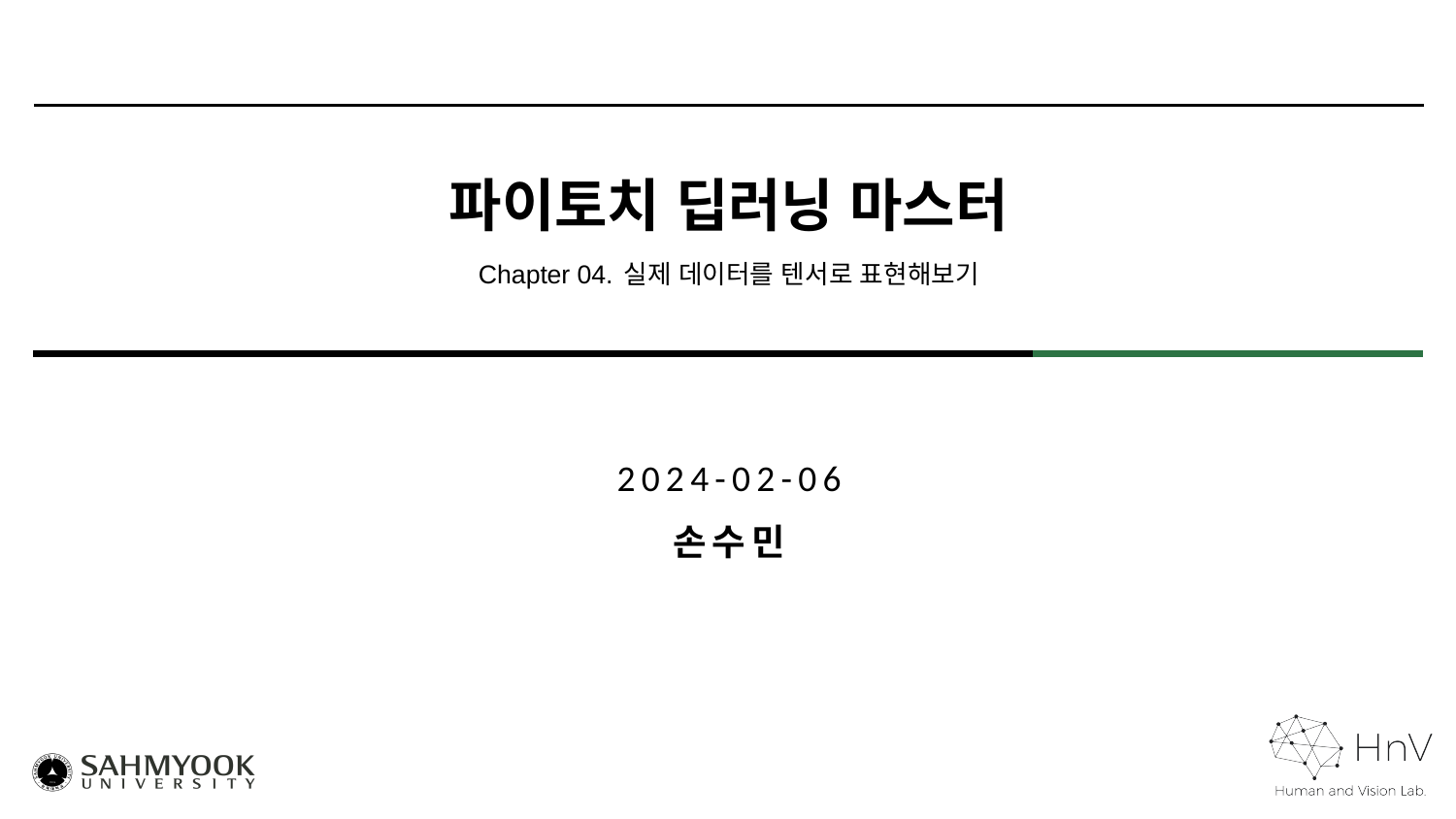

# 파이토치 딥러닝 마스터 Chapter 04. 실제 데이터를 텐서로 표현해보기
2024-02-06
손수민